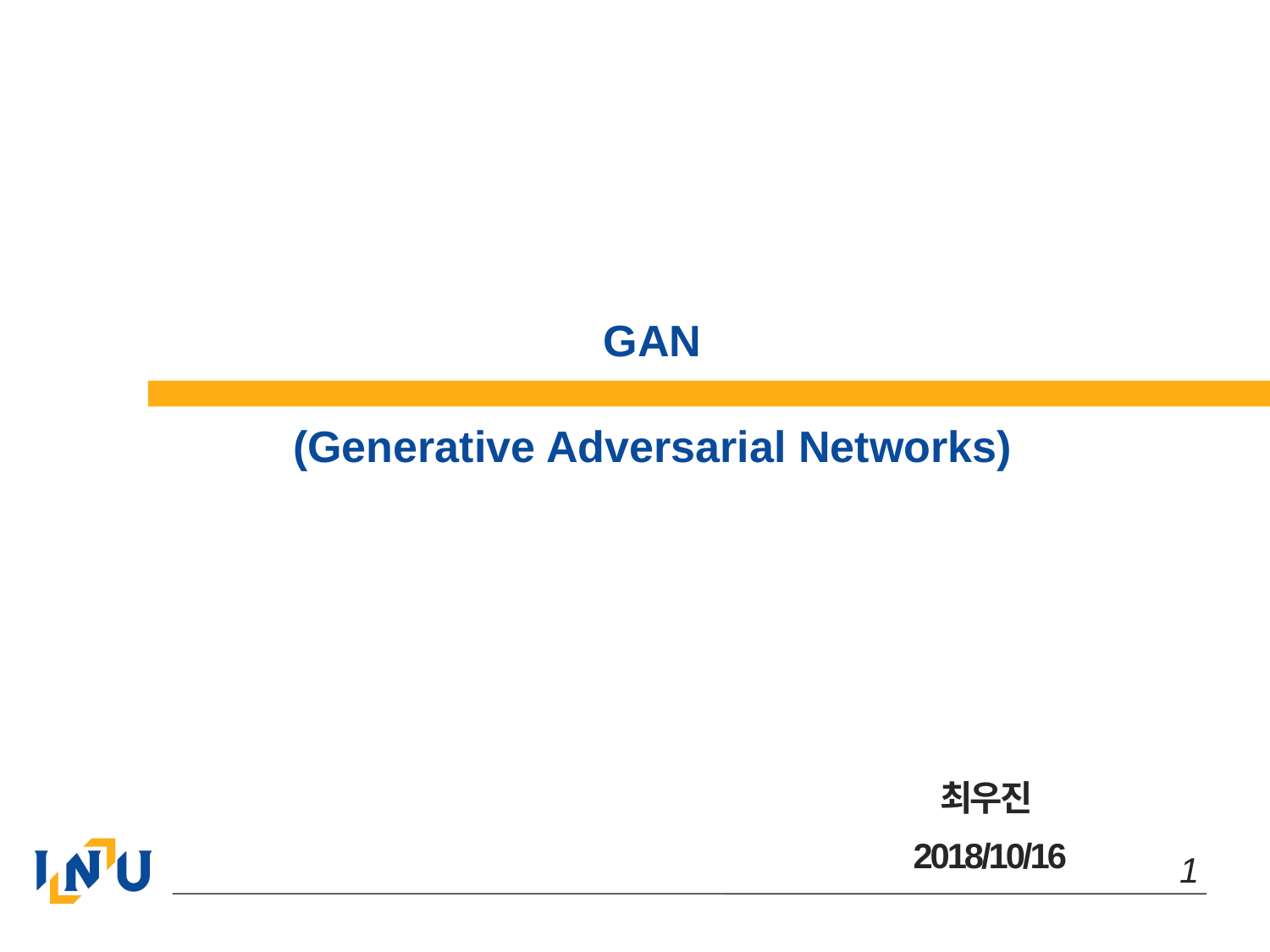

# GAN (Generative Adversarial Networks)
최우진
2018/10/16
1